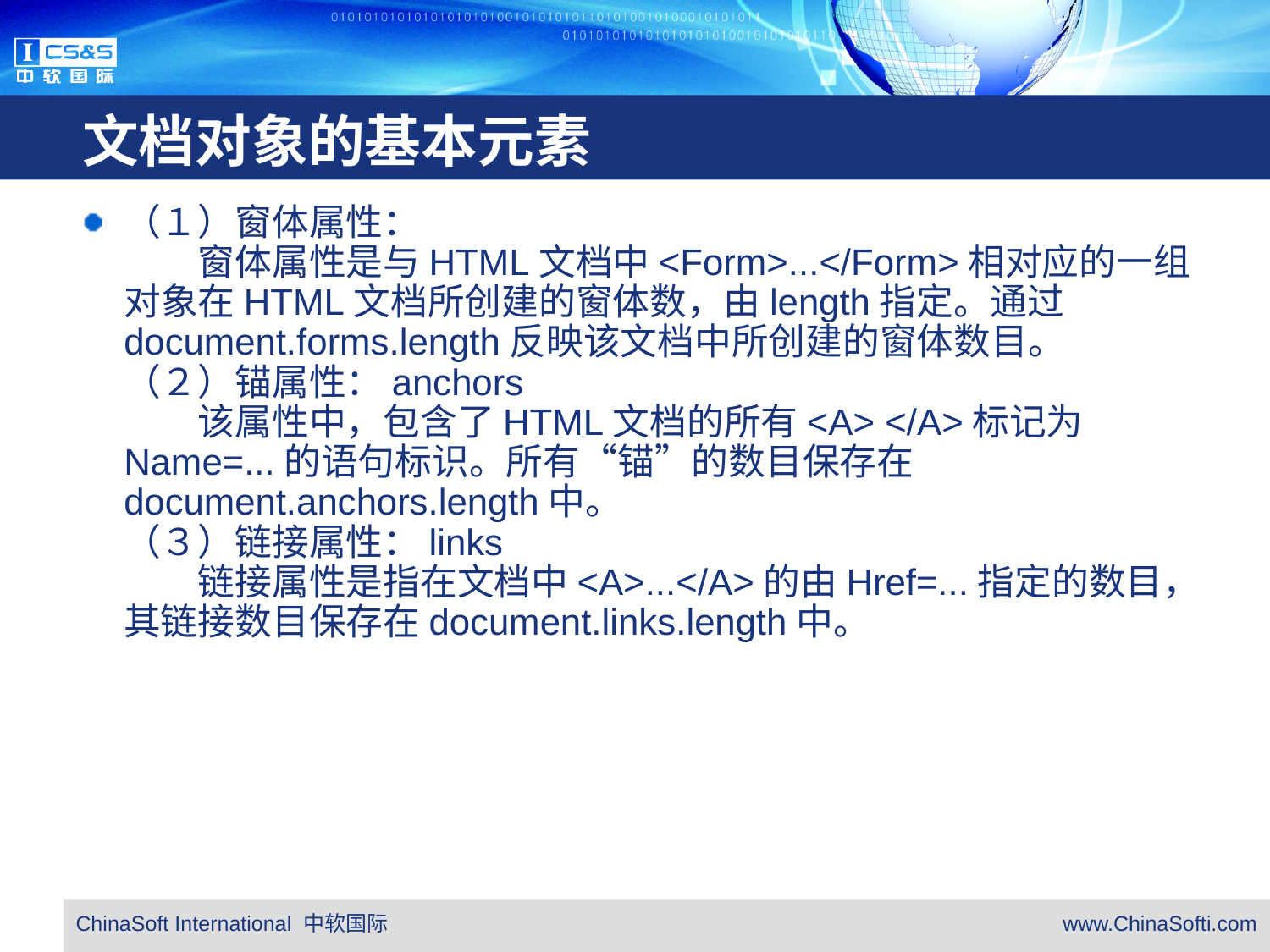

# 文档对象的基本元素
（１）窗体属性：
　　窗体属性是与HTML文档中<Form>...</Form>相对应的一组对象在HTML文档所创建的窗体数，由length指定。通过document.forms.length反映该文档中所创建的窗体数目。
（２）锚属性：anchors
　　该属性中，包含了HTML文档的所有<A> </A>标记为Name=...的语句标识。所有“锚”的数目保存在document.anchors.length中。
（３）链接属性：links
　　链接属性是指在文档中<A>...</A>的由Href=...指定的数目，其链接数目保存在document.links.length中。